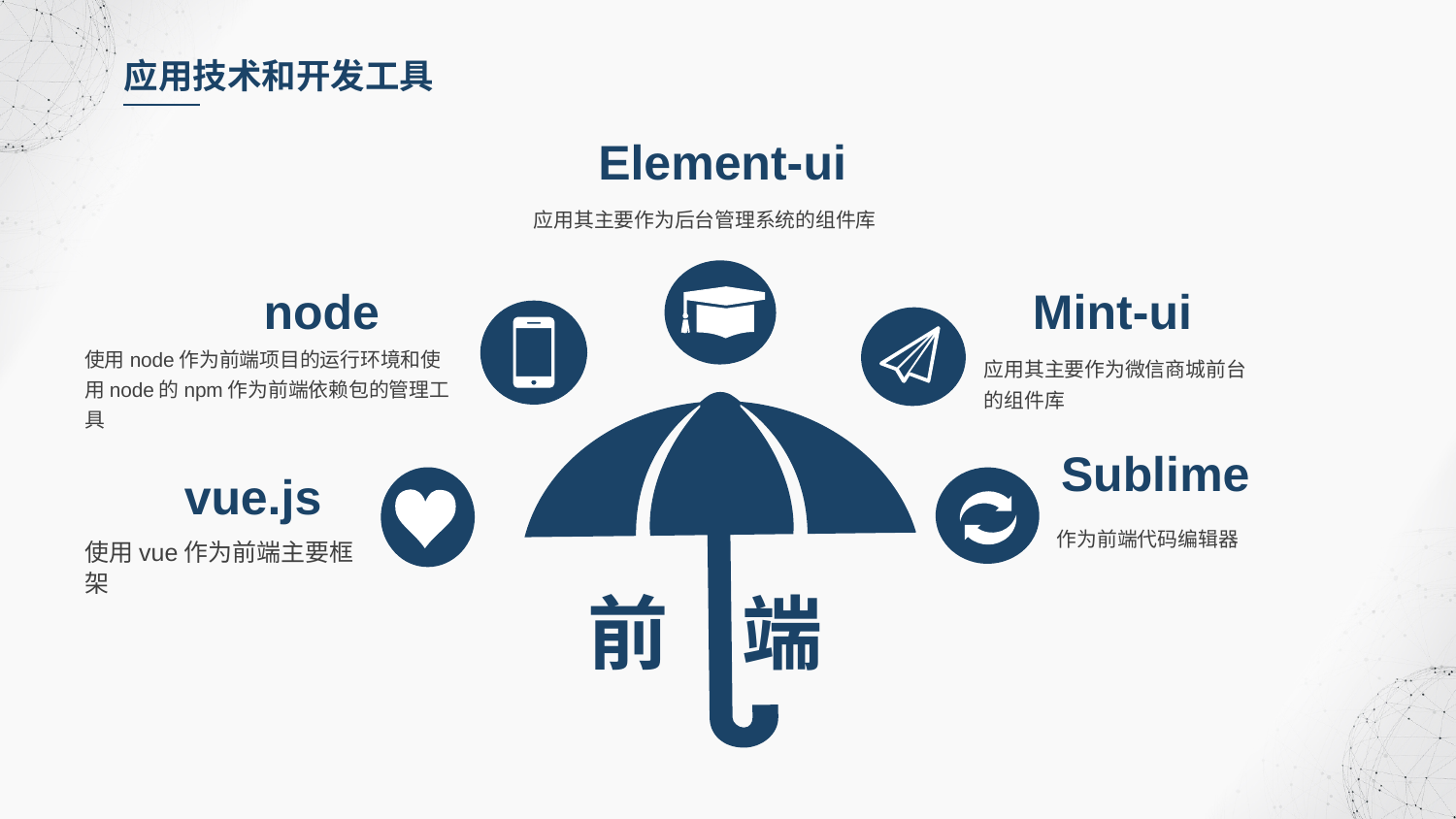

应用技术和开发工具
Element-ui
应用其主要作为后台管理系统的组件库

Mint-ui
node

使用node作为前端项目的运行环境和使用node的npm作为前端依赖包的管理工具
应用其主要作为微信商城前台的组件库

Sublime
vue.js

作为前端代码编辑器
使用vue作为前端主要框架
    前    端